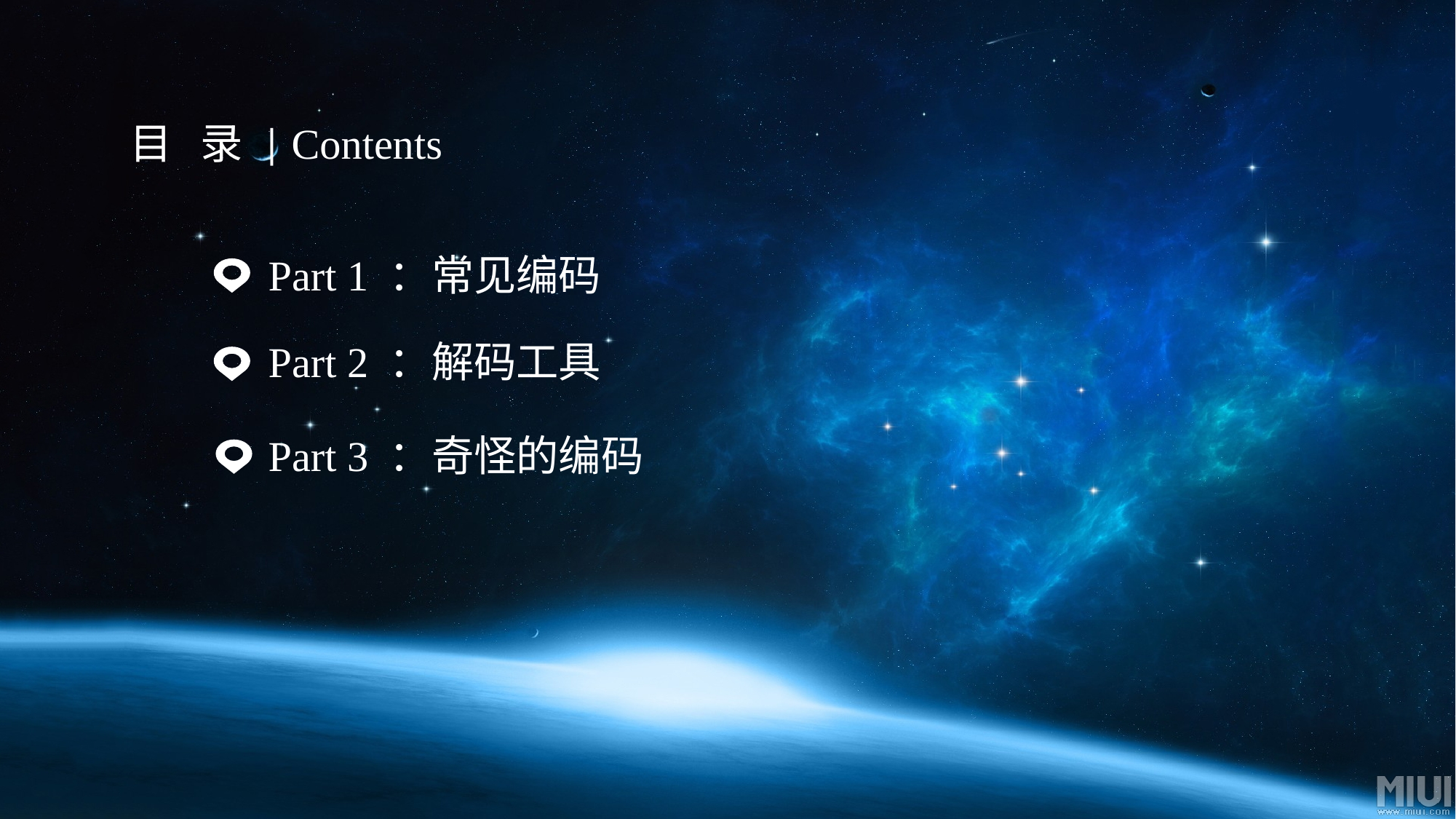

目   录 | Contents
Part 1 ：常见编码

Part 2 ：解码工具

Part 3 ：奇怪的编码